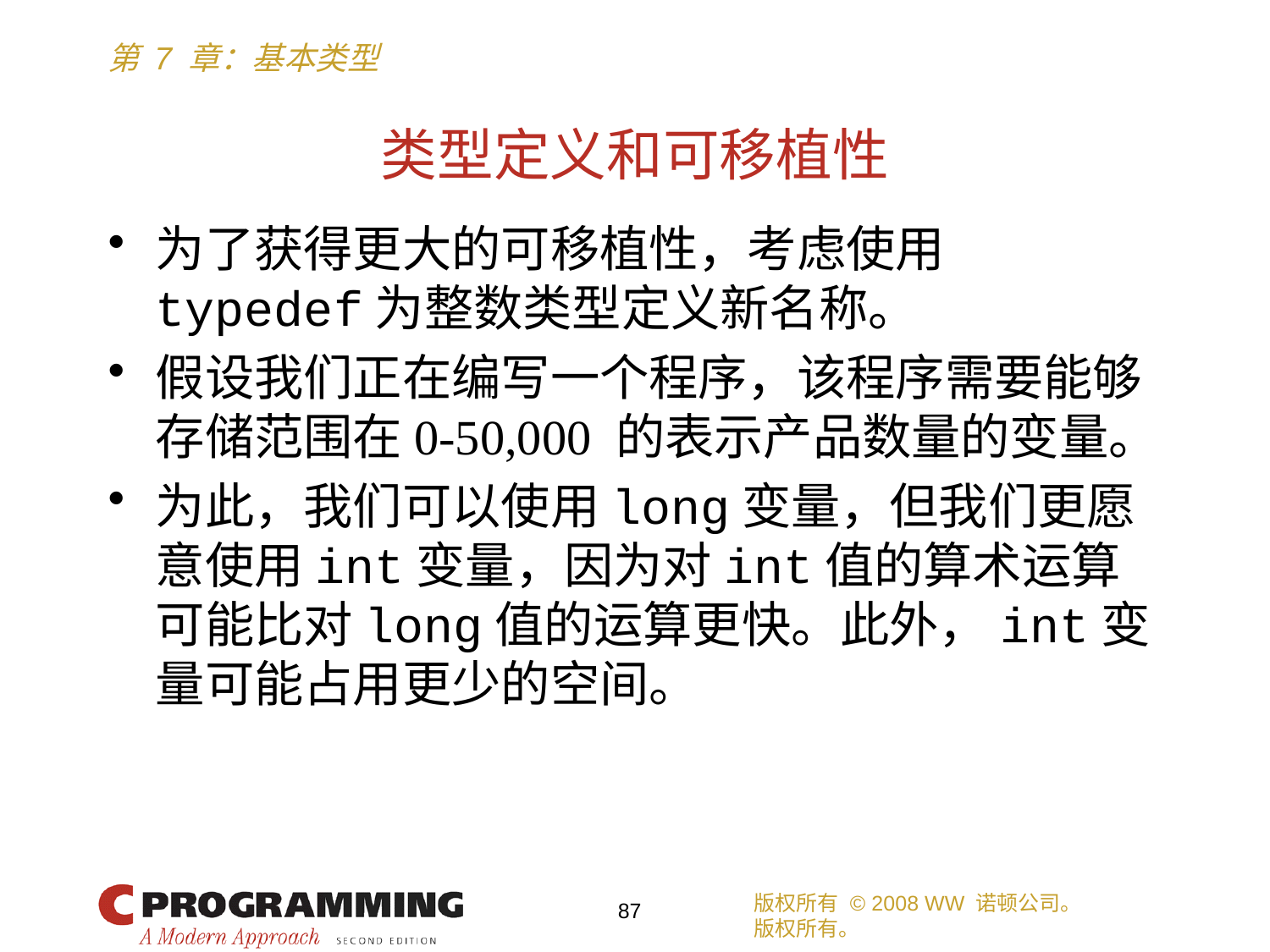

# 类型定义和可移植性
为了获得更大的可移植性，考虑使用typedef为整数类型定义新名称。
假设我们正在编写一个程序，该程序需要能够存储范围在0-50,000 的表示产品数量的变量。
为此，我们可以使用long变量，但我们更愿意使用int变量，因为对int值的算术运算可能比对long值的运算更快。此外，int变量可能占用更少的空间。
版权所有 © 2008 WW 诺顿公司。
版权所有。
87